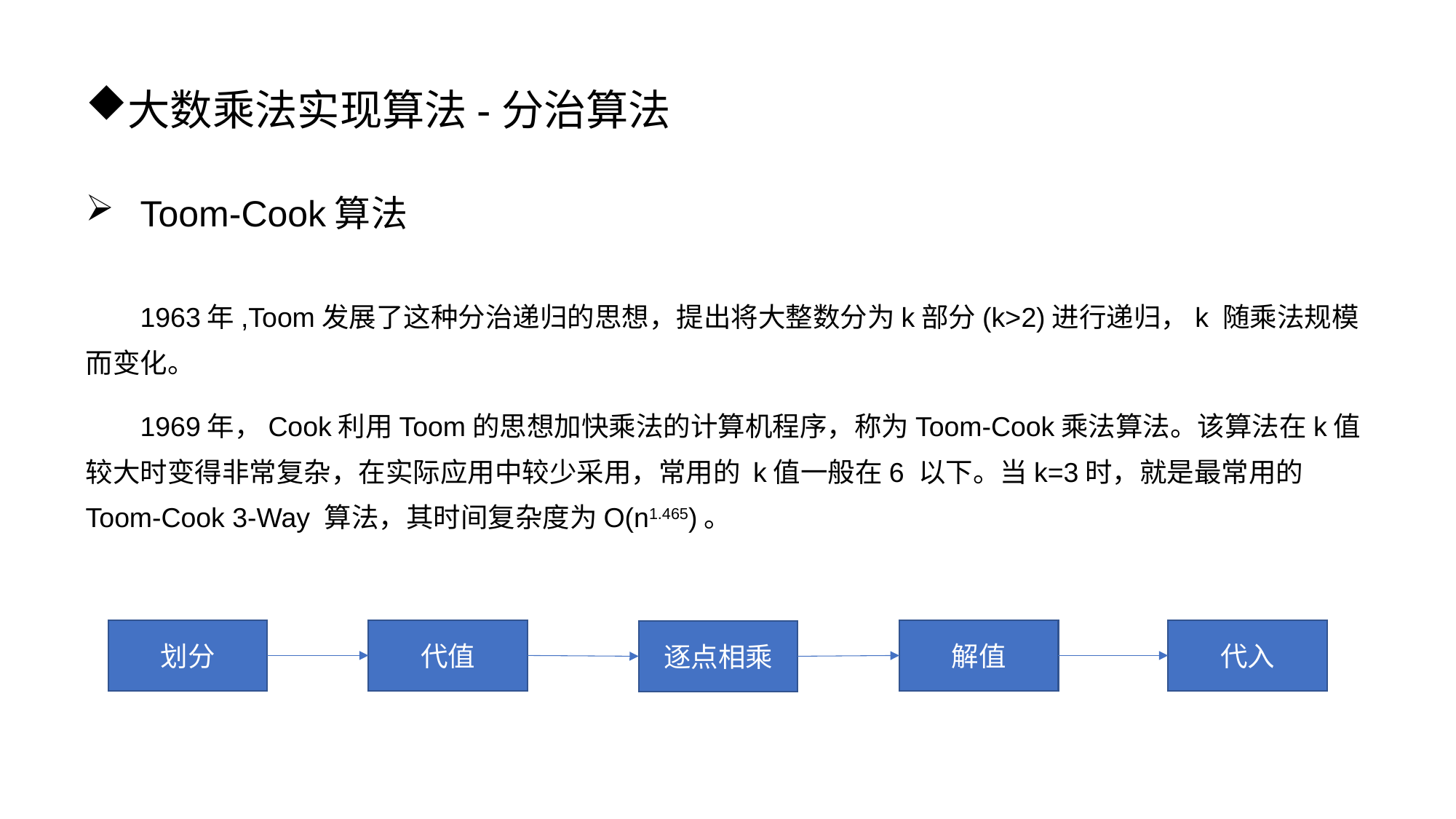

大数乘法实现算法-分治算法
Toom-Cook算法
1963年,Toom发展了这种分治递归的思想，提出将大整数分为k部分(k>2)进行递归，k 随乘法规模而变化。
1969年，Cook利用Toom的思想加快乘法的计算机程序，称为Toom-Cook乘法算法。该算法在k值较大时变得非常复杂，在实际应用中较少采用，常用的 k值一般在6 以下。当k=3时，就是最常用的Toom-Cook 3-Way 算法，其时间复杂度为O(n1.465)。
划分
代入
代值
解值
逐点相乘